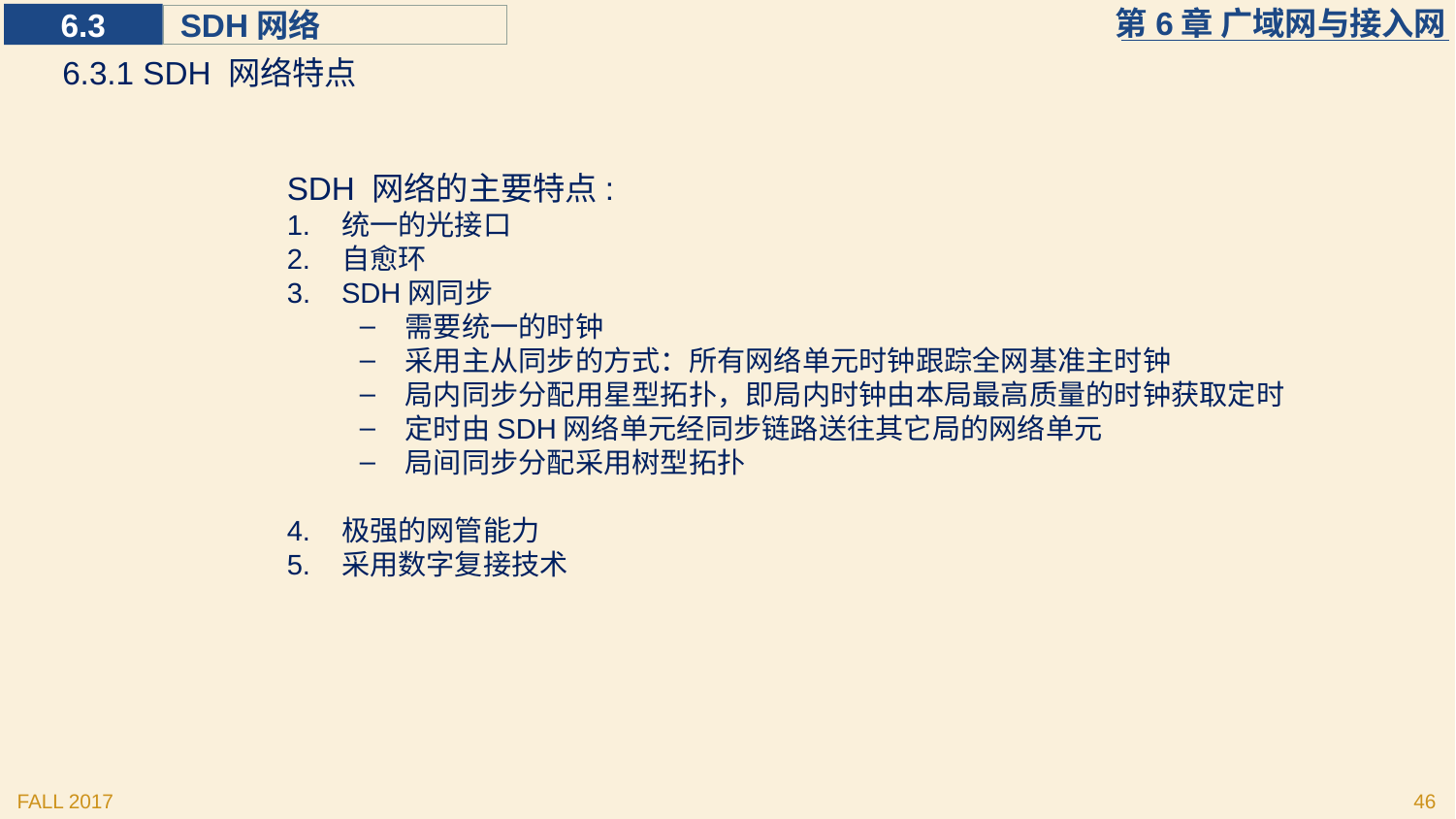

6.3.1 SDH 网络特点
SDH 网络的主要特点:
统一的光接口
自愈环
SDH网同步
需要统一的时钟
采用主从同步的方式：所有网络单元时钟跟踪全网基准主时钟
局内同步分配用星型拓扑，即局内时钟由本局最高质量的时钟获取定时
定时由SDH网络单元经同步链路送往其它局的网络单元
局间同步分配采用树型拓扑

极强的网管能力
采用数字复接技术